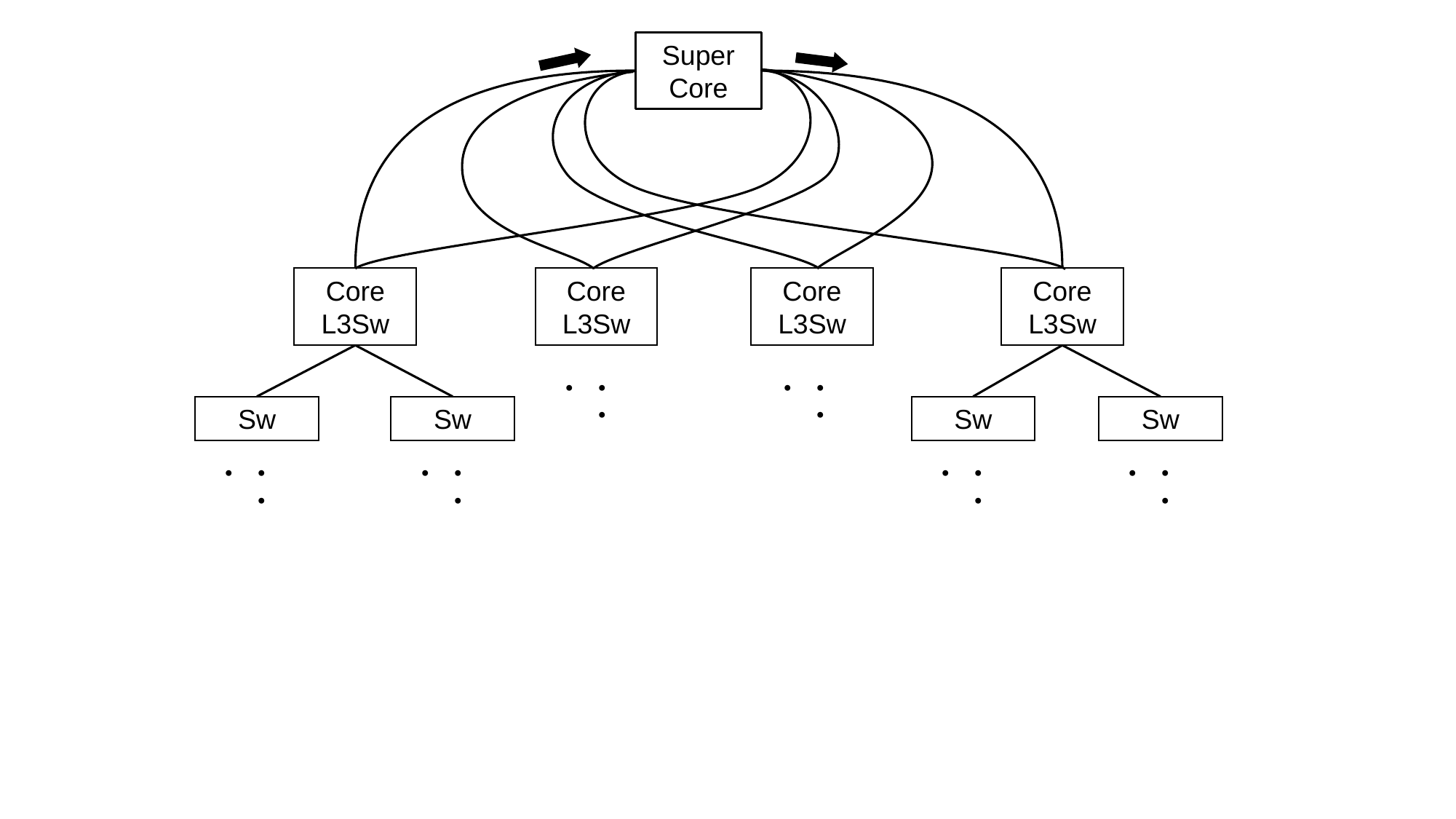

Super Core

Core
L3Sw

Core
L3Sw

Core
L3Sw

Core
L3Sw
・・・
・・・
Sw

Sw

Sw

Sw

・・・
・・・
・・・
・・・